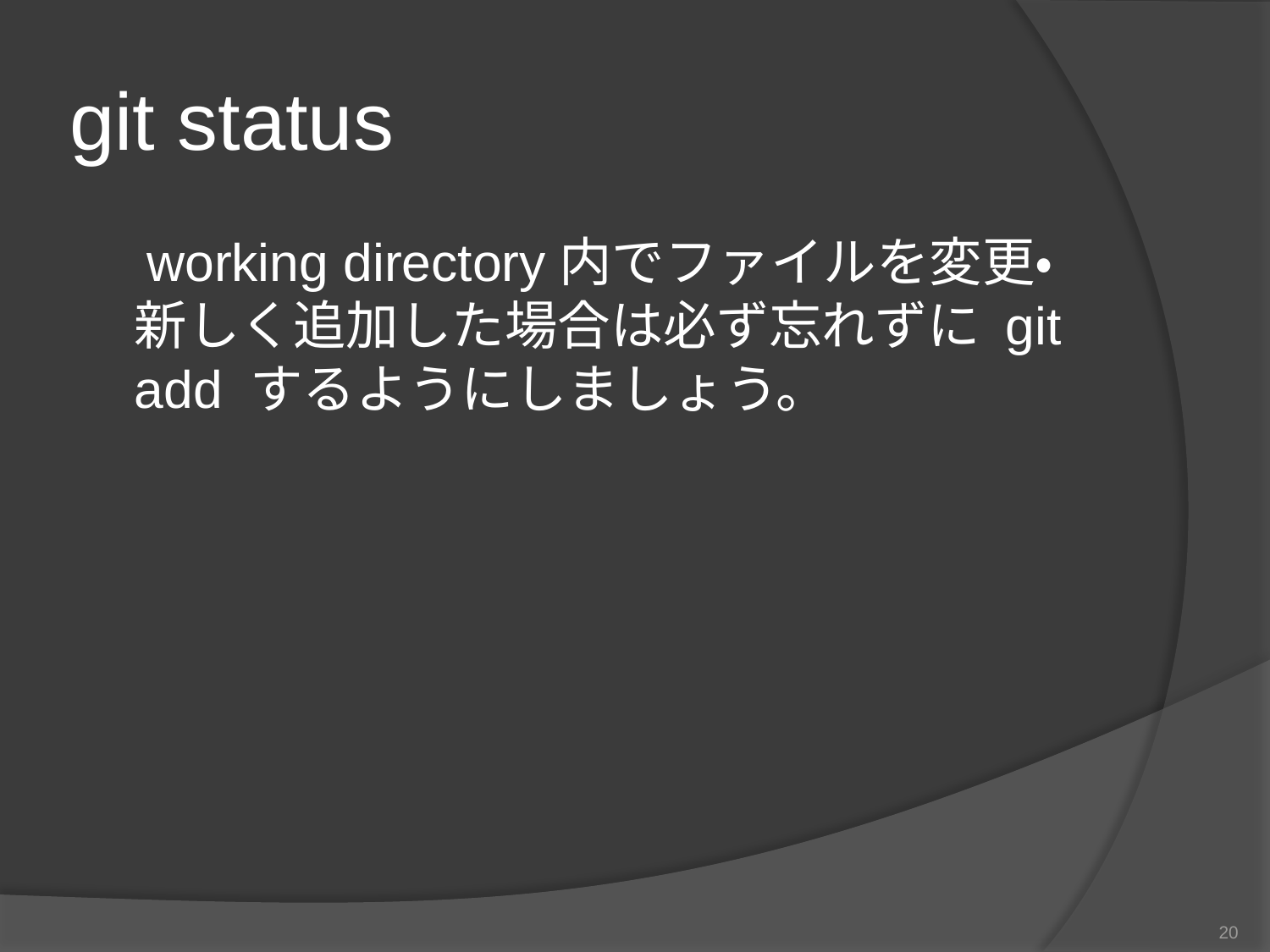

# git status
　working directory内でファイルを変更・新しく追加した場合は必ず忘れずに git add するようにしましょう。
20